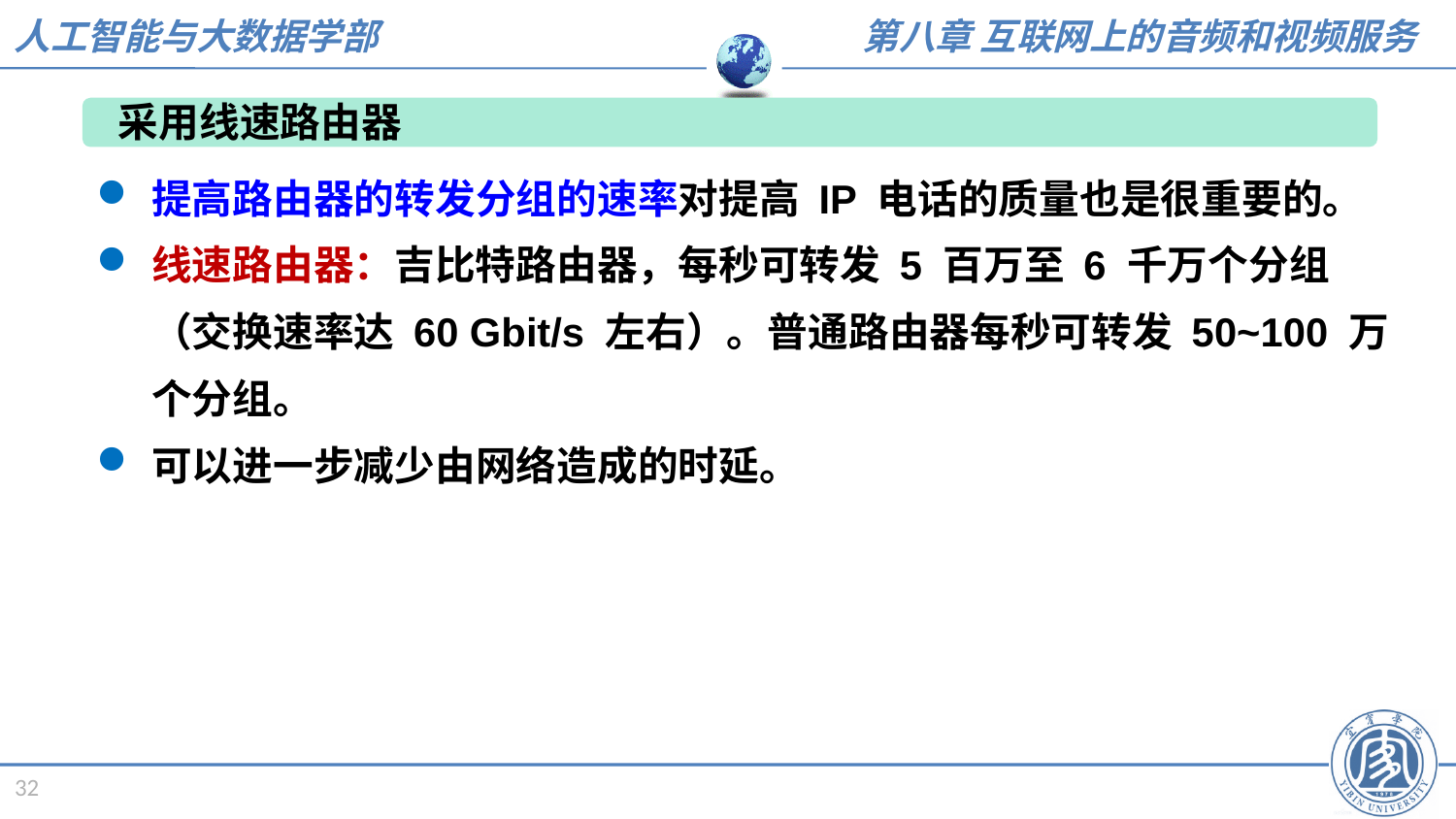

采用线速路由器

提高路由器的转发分组的速率对提高 IP 电话的质量也是很重要的。
线速路由器：吉比特路由器，每秒可转发 5 百万至 6 千万个分组（交换速率达 60 Gbit/s 左右）。普通路由器每秒可转发 50~100 万个分组。
可以进一步减少由网络造成的时延。
32